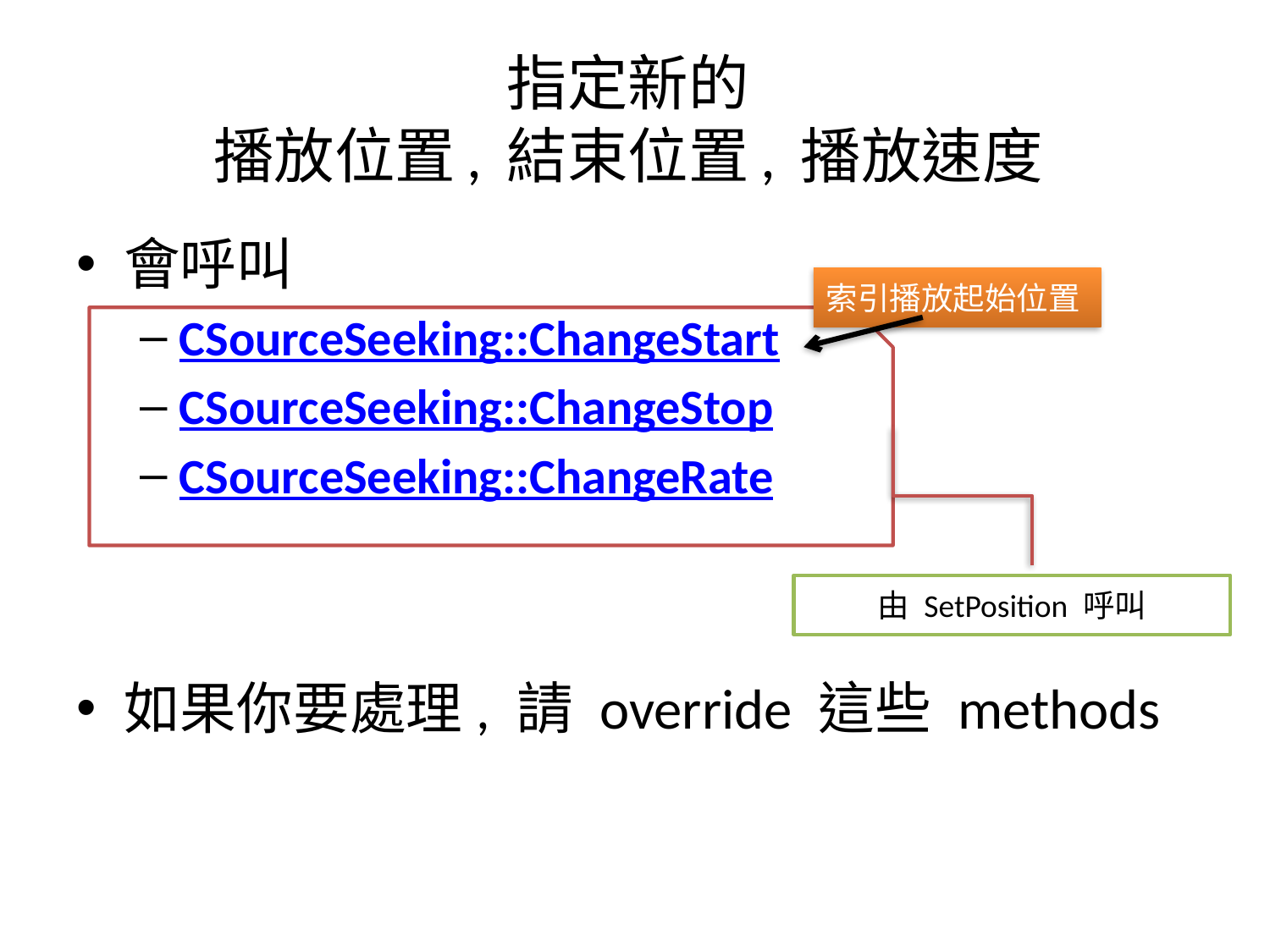

# 指定新的 播放位置, 結束位置, 播放速度
會呼叫
CSourceSeeking::ChangeStart
CSourceSeeking::ChangeStop
CSourceSeeking::ChangeRate

如果你要處理, 請 override 這些 methods
索引播放起始位置

由 SetPosition 呼叫